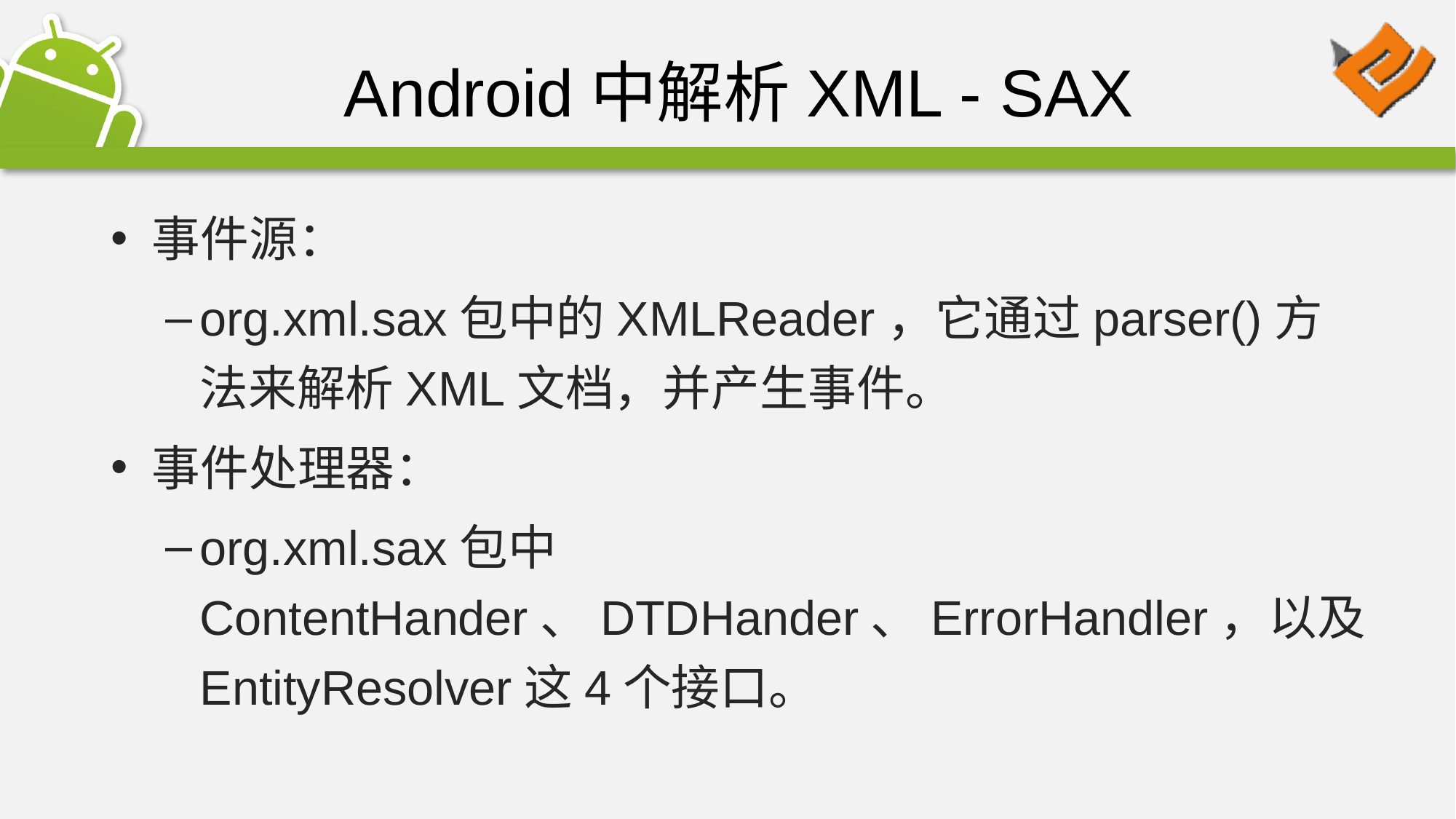

# Android中解析XML - SAX
事件源：
org.xml.sax包中的XMLReader，它通过parser()方法来解析XML文档，并产生事件。
事件处理器：
org.xml.sax包中ContentHander、DTDHander、ErrorHandler，以及EntityResolver这4个接口。